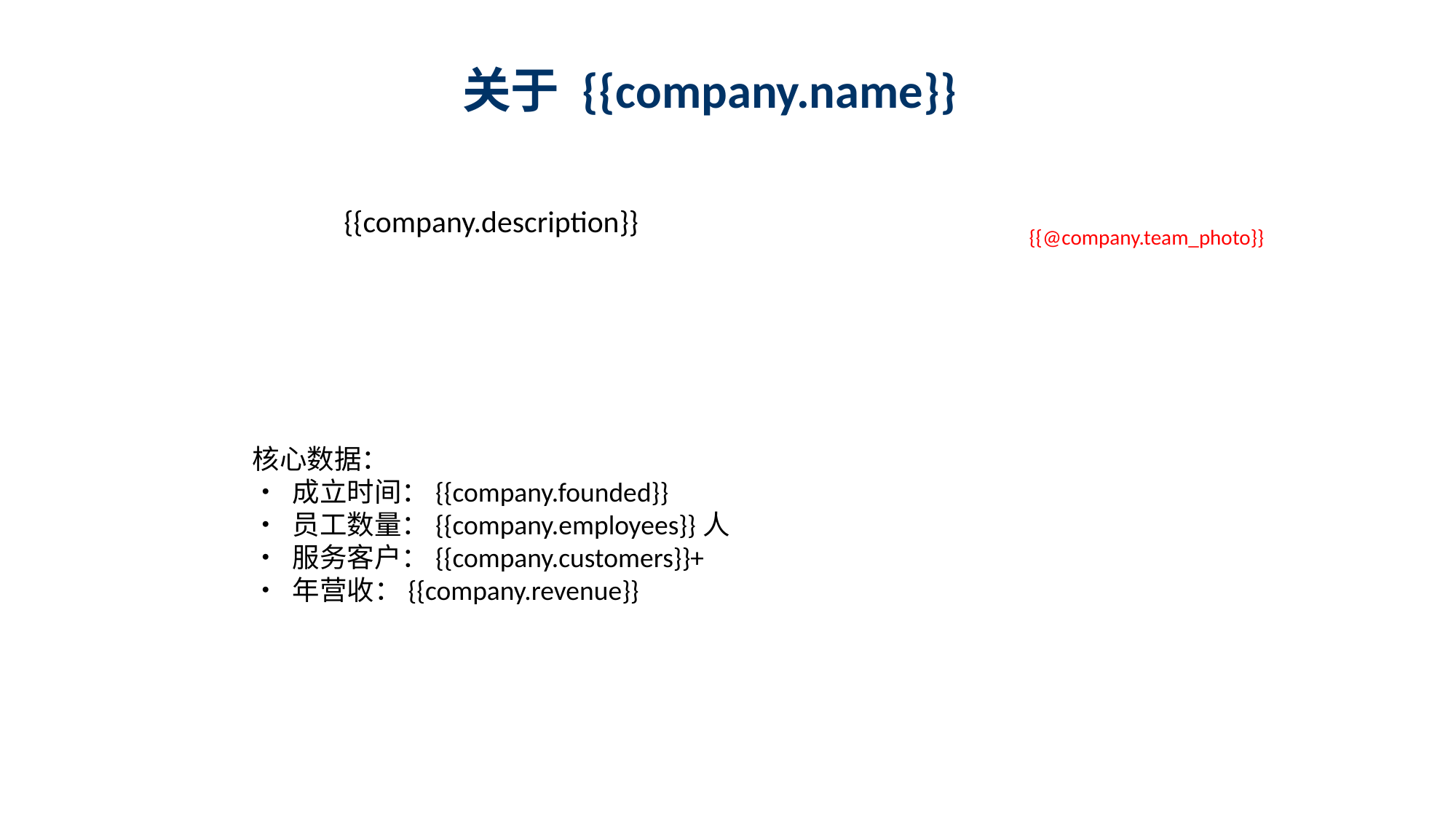

关于 {{company.name}}
{{company.description}}
{{@company.team_photo}}
核心数据：
• 成立时间：{{company.founded}}
• 员工数量：{{company.employees}}人
• 服务客户：{{company.customers}}+
• 年营收：{{company.revenue}}